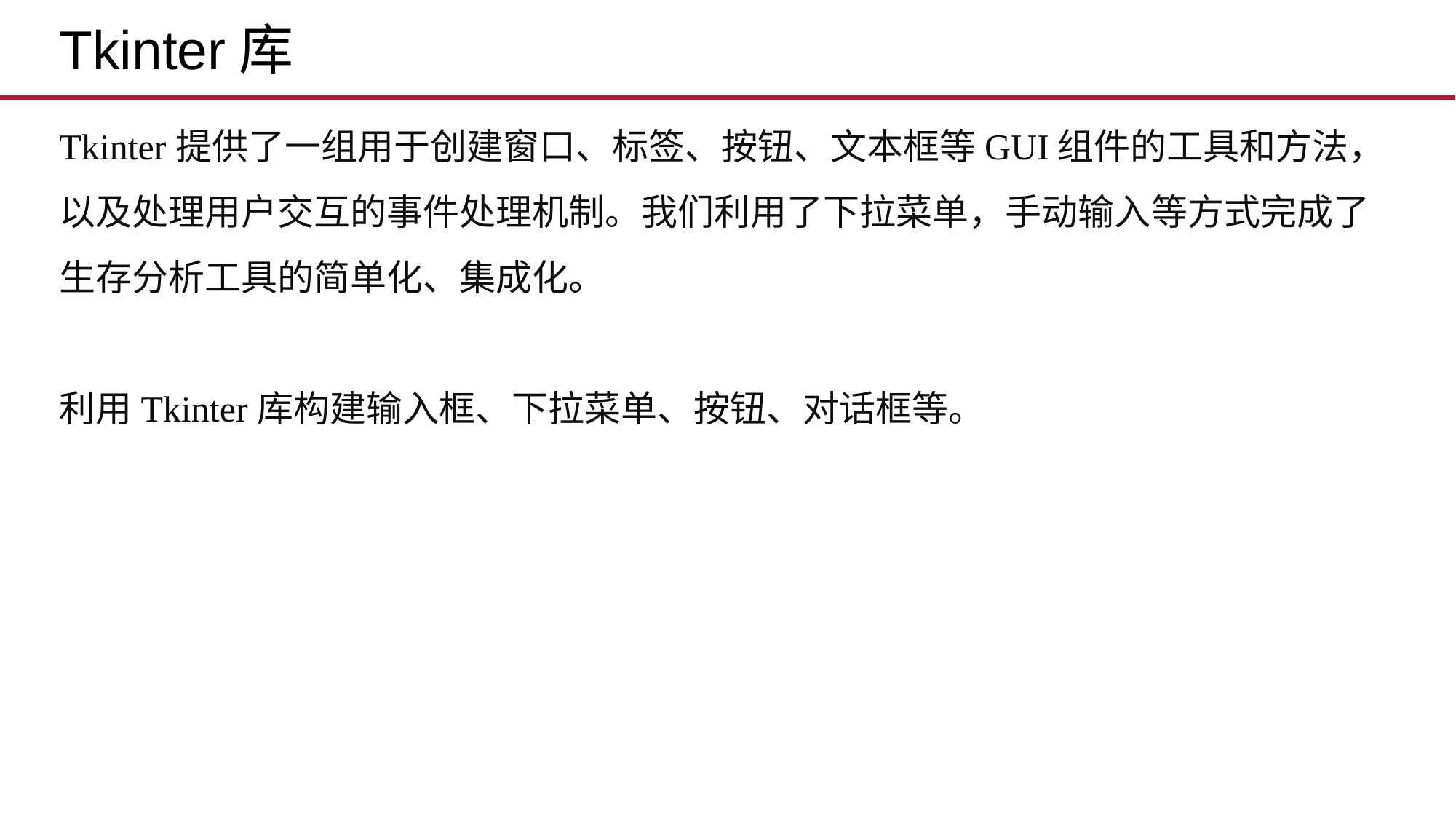

Tkinter库
Tkinter提供了一组用于创建窗口、标签、按钮、文本框等GUI组件的工具和方法，以及处理用户交互的事件处理机制。我们利用了下拉菜单，手动输入等方式完成了生存分析工具的简单化、集成化。

利用Tkinter库构建输入框、下拉菜单、按钮、对话框等。